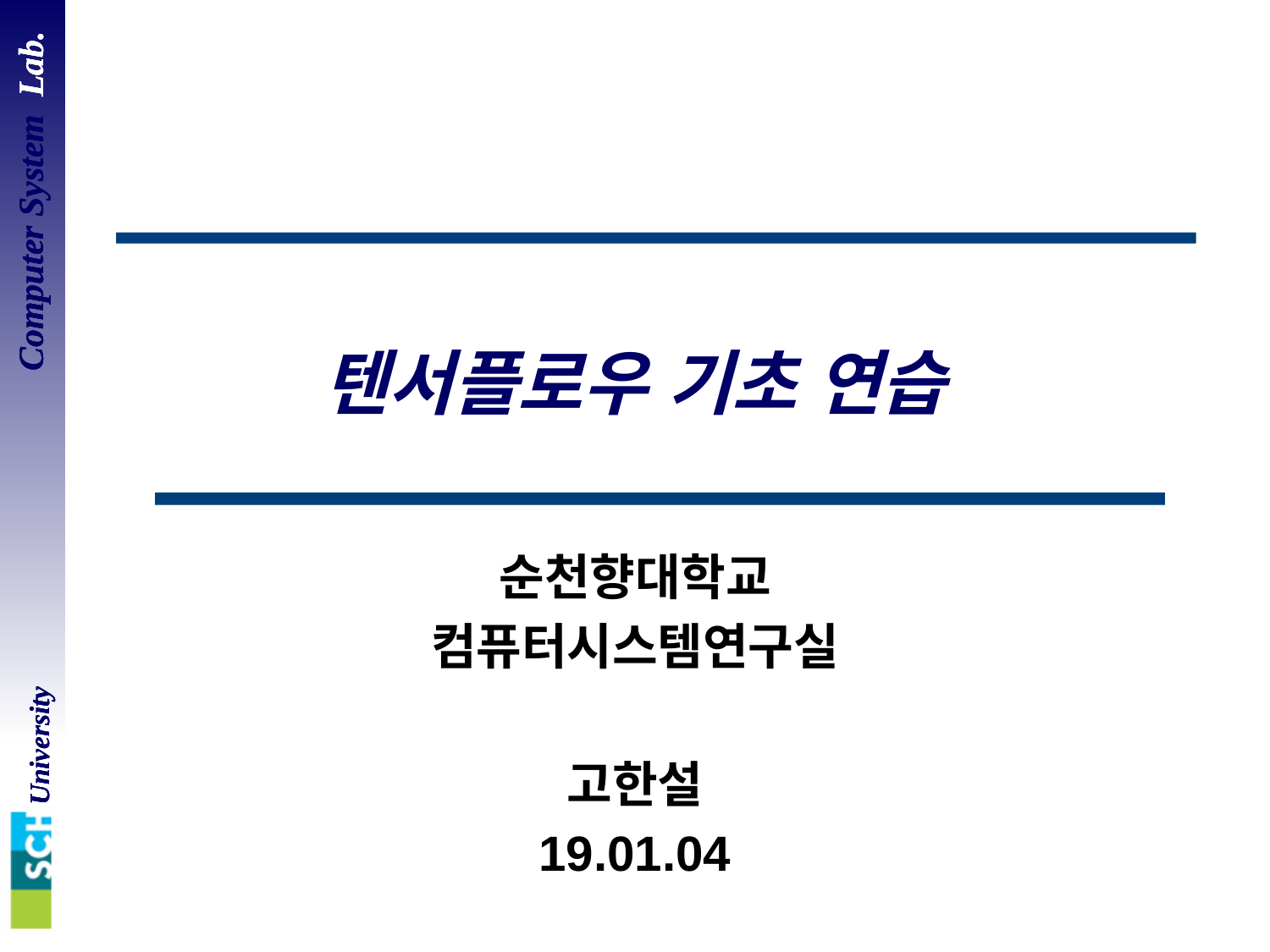

# 텐서플로우 기초 연습
순천향대학교
컴퓨터시스템연구실

고한설
19.01.04